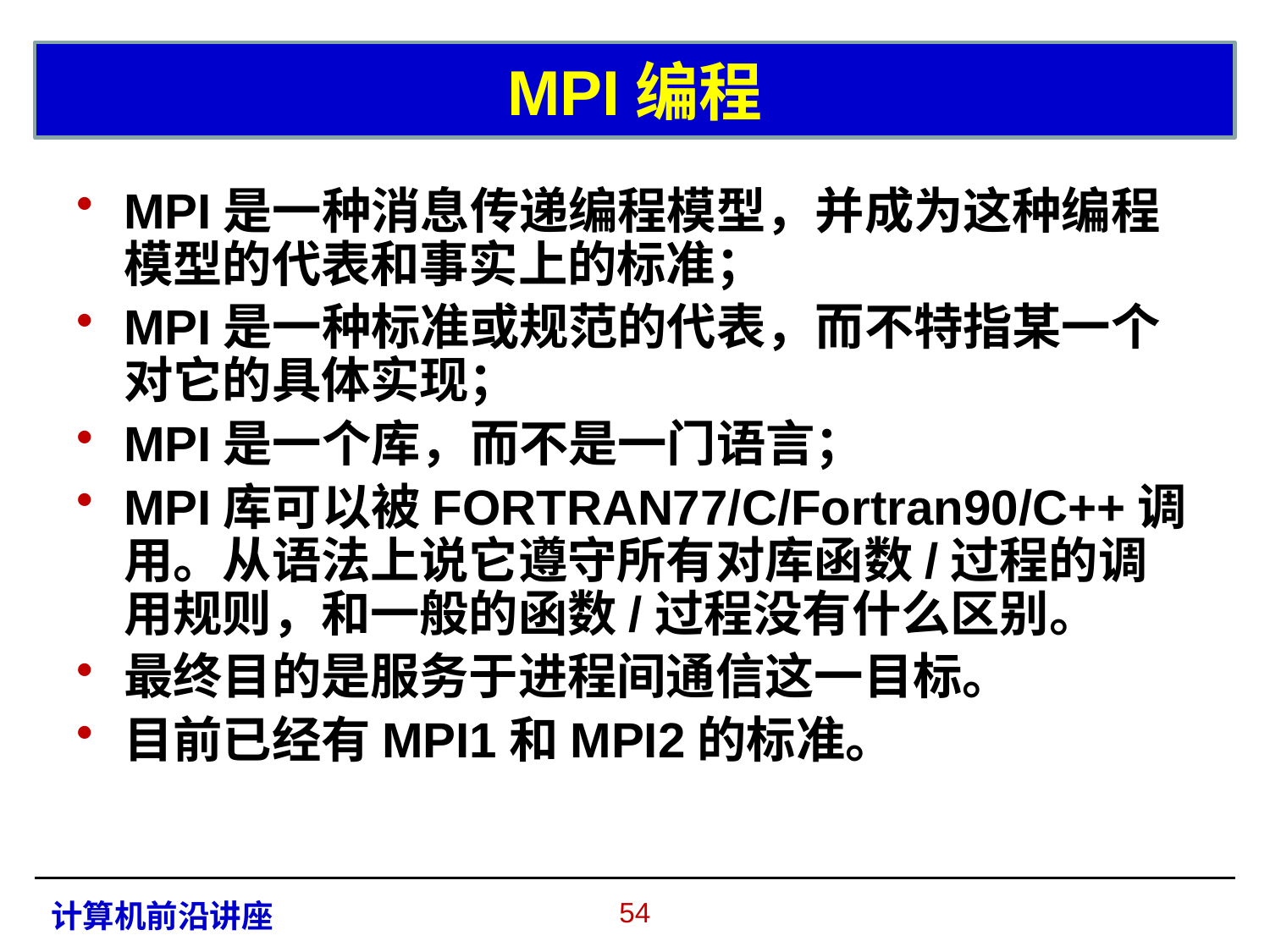

# MPI编程
MPI是一种消息传递编程模型，并成为这种编程模型的代表和事实上的标准；
MPI是一种标准或规范的代表，而不特指某一个对它的具体实现；
MPI是一个库，而不是一门语言；
MPI库可以被FORTRAN77/C/Fortran90/C++调用。从语法上说它遵守所有对库函数/过程的调用规则，和一般的函数/过程没有什么区别。
最终目的是服务于进程间通信这一目标。
目前已经有MPI1和MPI2的标准。
54